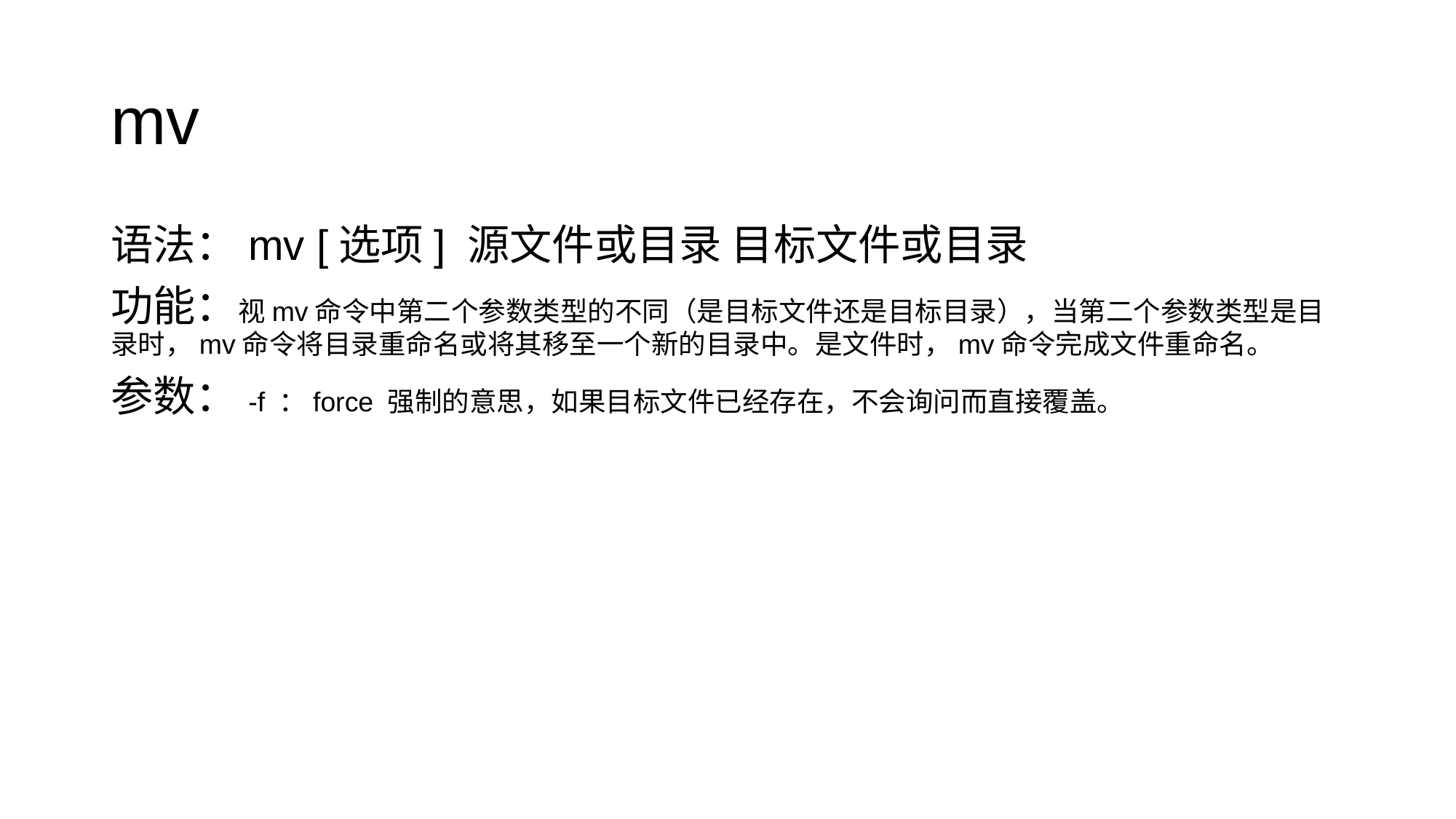

# mv
语法：mv [选项] 源文件或目录 目标文件或目录
功能：视mv命令中第二个参数类型的不同（是目标文件还是目标目录），当第二个参数类型是目录时，mv命令将目录重命名或将其移至一个新的目录中。是文件时，mv命令完成文件重命名。
参数：-f ：force 强制的意思，如果目标文件已经存在，不会询问而直接覆盖。